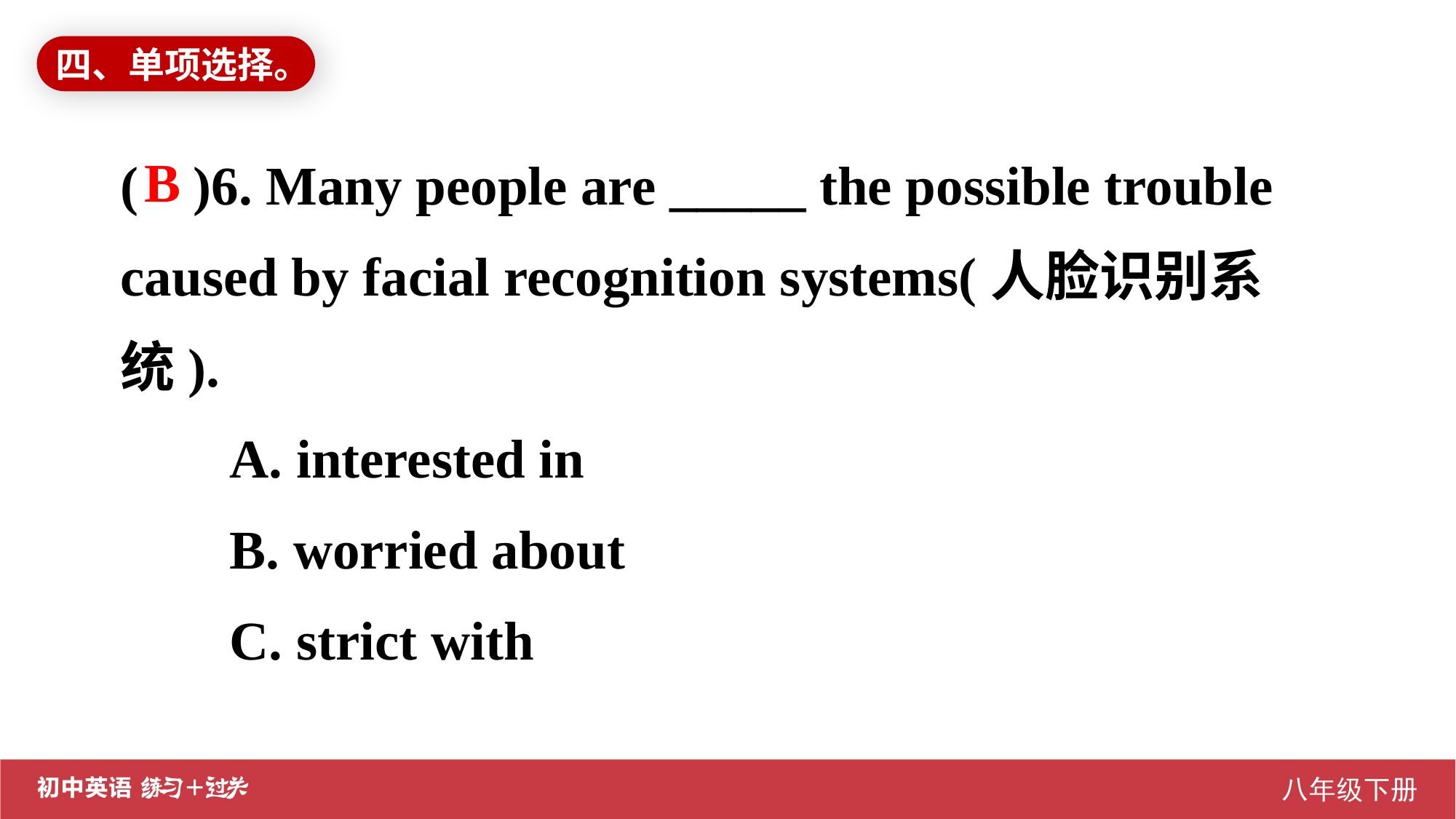

四、单项选择。
(    )6. Many people are _____ the possible trouble caused by facial recognition systems(人脸识别系统).
A. interested in
B. worried about
C. strict with
B